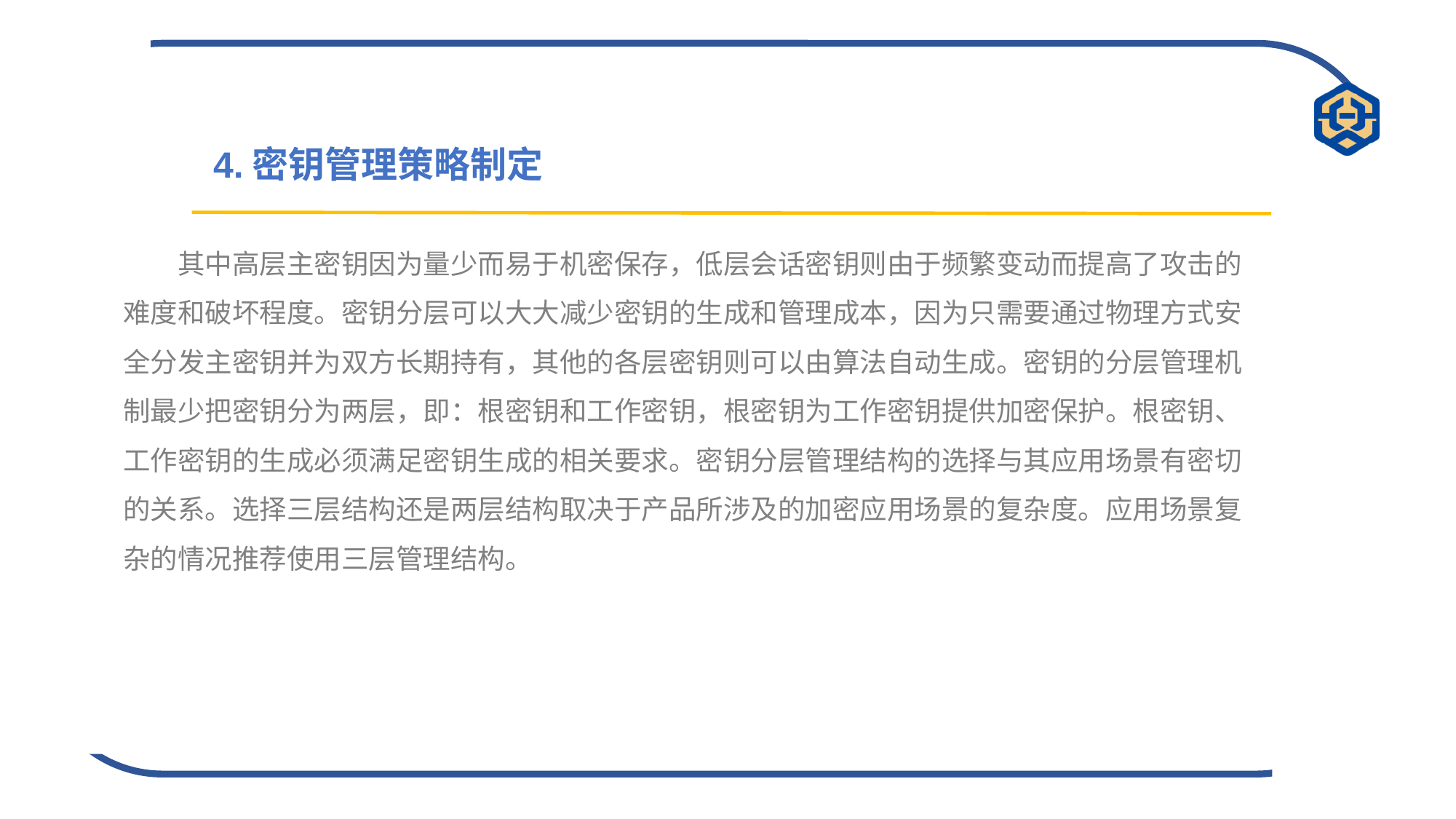

4.密钥管理策略制定
其中高层主密钥因为量少而易于机密保存，低层会话密钥则由于频繁变动而提高了攻击的难度和破坏程度。密钥分层可以大大减少密钥的生成和管理成本，因为只需要通过物理方式安全分发主密钥并为双方长期持有，其他的各层密钥则可以由算法自动生成。密钥的分层管理机制最少把密钥分为两层，即：根密钥和工作密钥，根密钥为工作密钥提供加密保护。根密钥、工作密钥的生成必须满足密钥生成的相关要求。密钥分层管理结构的选择与其应用场景有密切的关系。选择三层结构还是两层结构取决于产品所涉及的加密应用场景的复杂度。应用场景复杂的情况推荐使用三层管理结构。